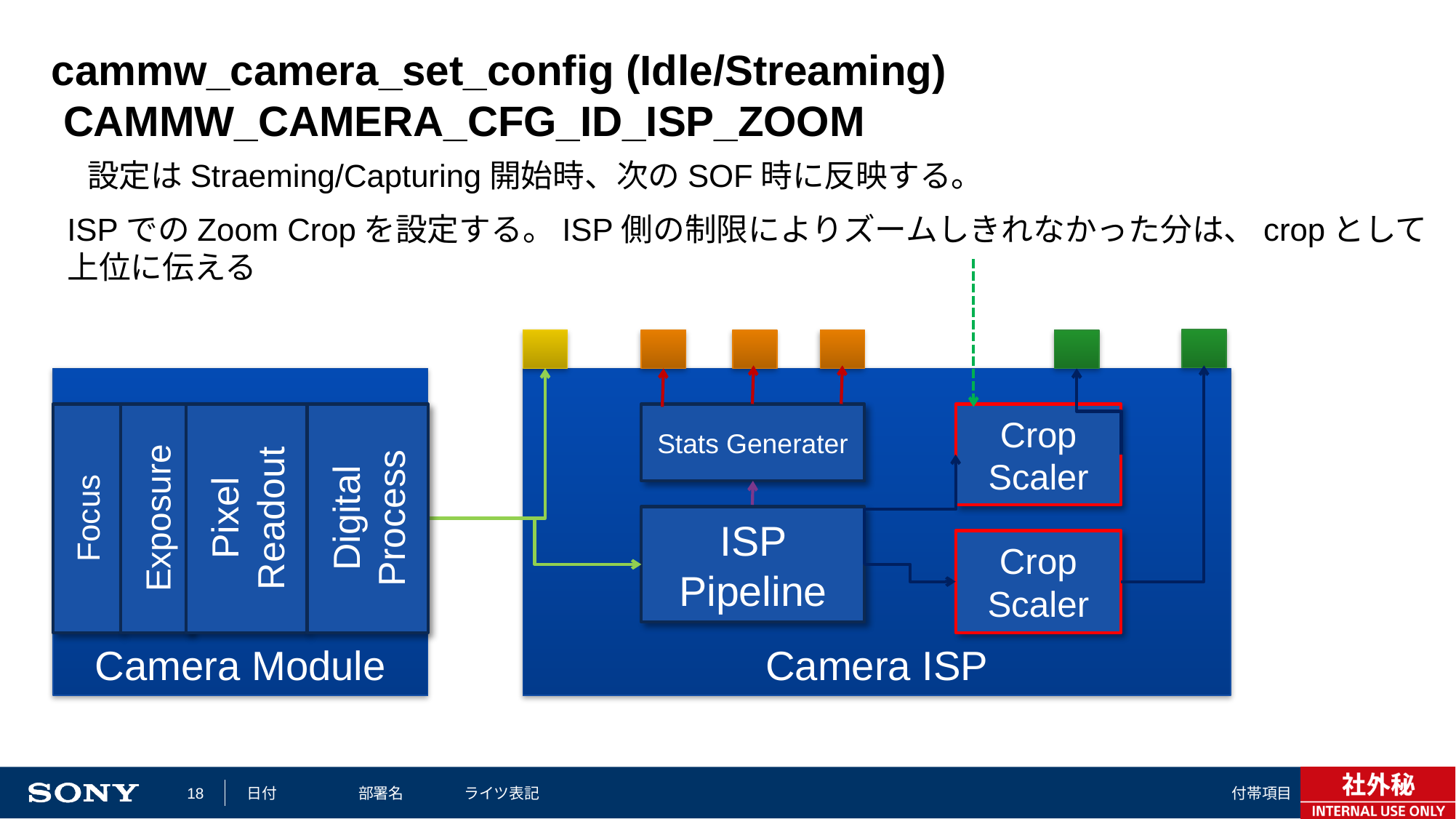

# cammw_camera_set_config (Idle/Streaming) CAMMW_CAMERA_CFG_ID_ISP_ZOOM
設定はStraeming/Capturing開始時、次のSOF時に反映する。
ISPでのZoom Cropを設定する。ISP側の制限によりズームしきれなかった分は、cropとして
上位に伝える

Camera ISP
Camera Module
Crop
Scaler
Digital Process
Focus
Exposure
Pixel Readout
Stats Generater
ISP Pipeline
Crop
Scaler